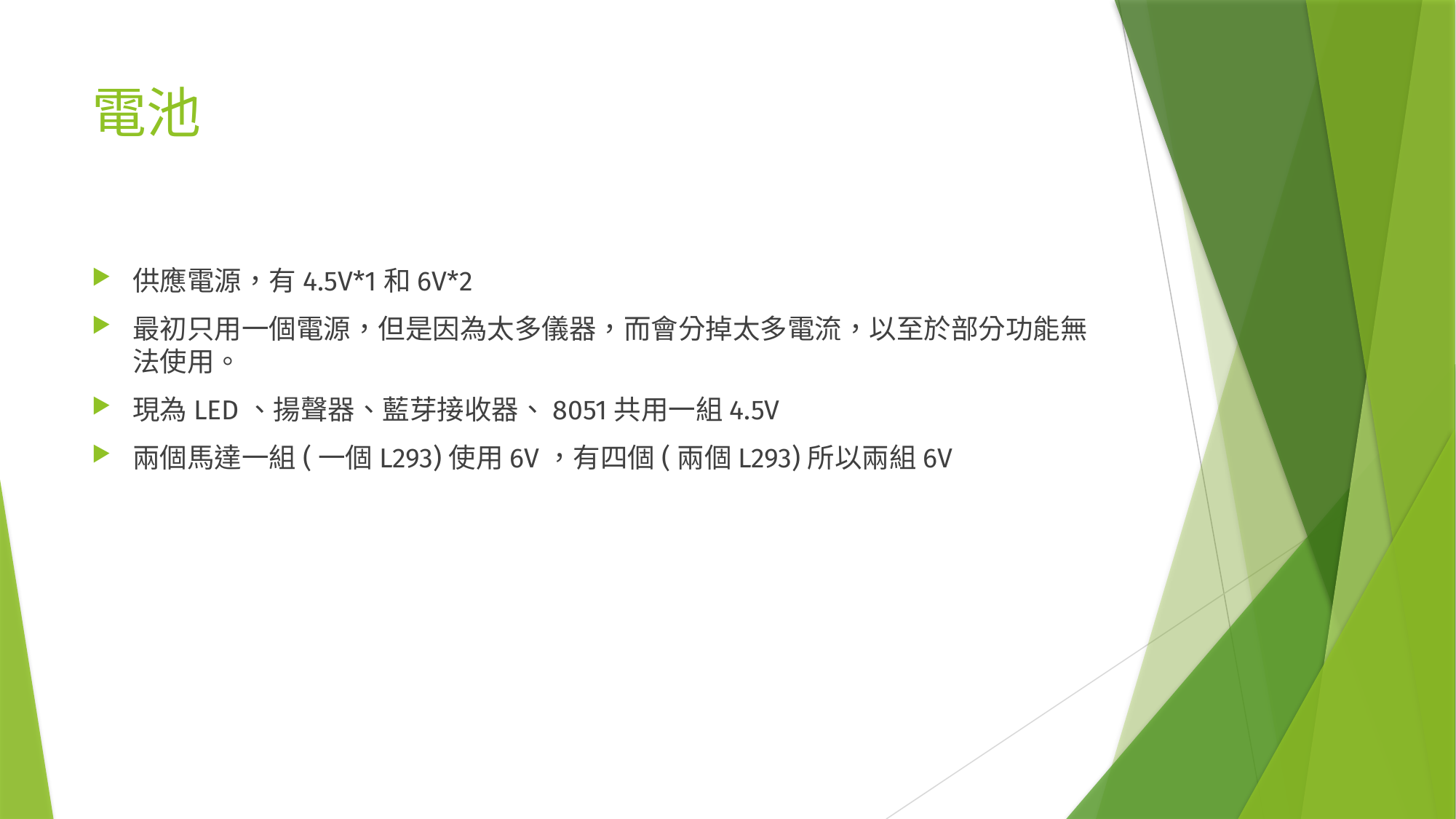

# 電池
供應電源，有4.5V*1和6V*2
最初只用一個電源，但是因為太多儀器，而會分掉太多電流，以至於部分功能無法使用。
現為LED、揚聲器、藍芽接收器、8051共用一組4.5V
兩個馬達一組(一個L293)使用6V，有四個(兩個L293)所以兩組6V